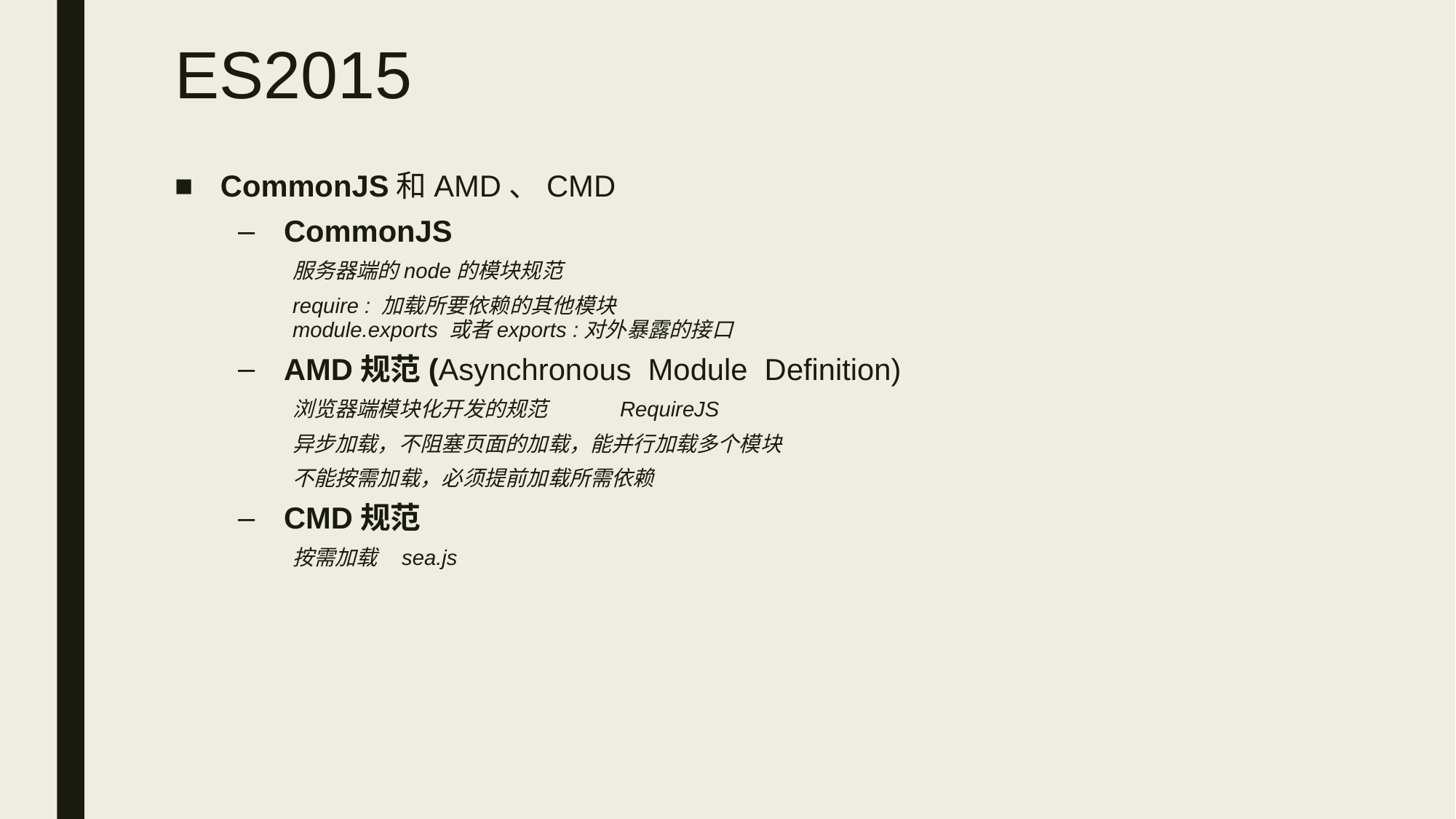

# ES2015
CommonJS和AMD、CMD
CommonJS
服务器端的node的模块规范
require : 加载所要依赖的其他模块
module.exports 或者exports :对外暴露的接口
AMD规范(Asynchronous  Module  Definition)
浏览器端模块化开发的规范	RequireJS
异步加载，不阻塞页面的加载，能并行加载多个模块
不能按需加载，必须提前加载所需依赖
CMD规范
按需加载	sea.js